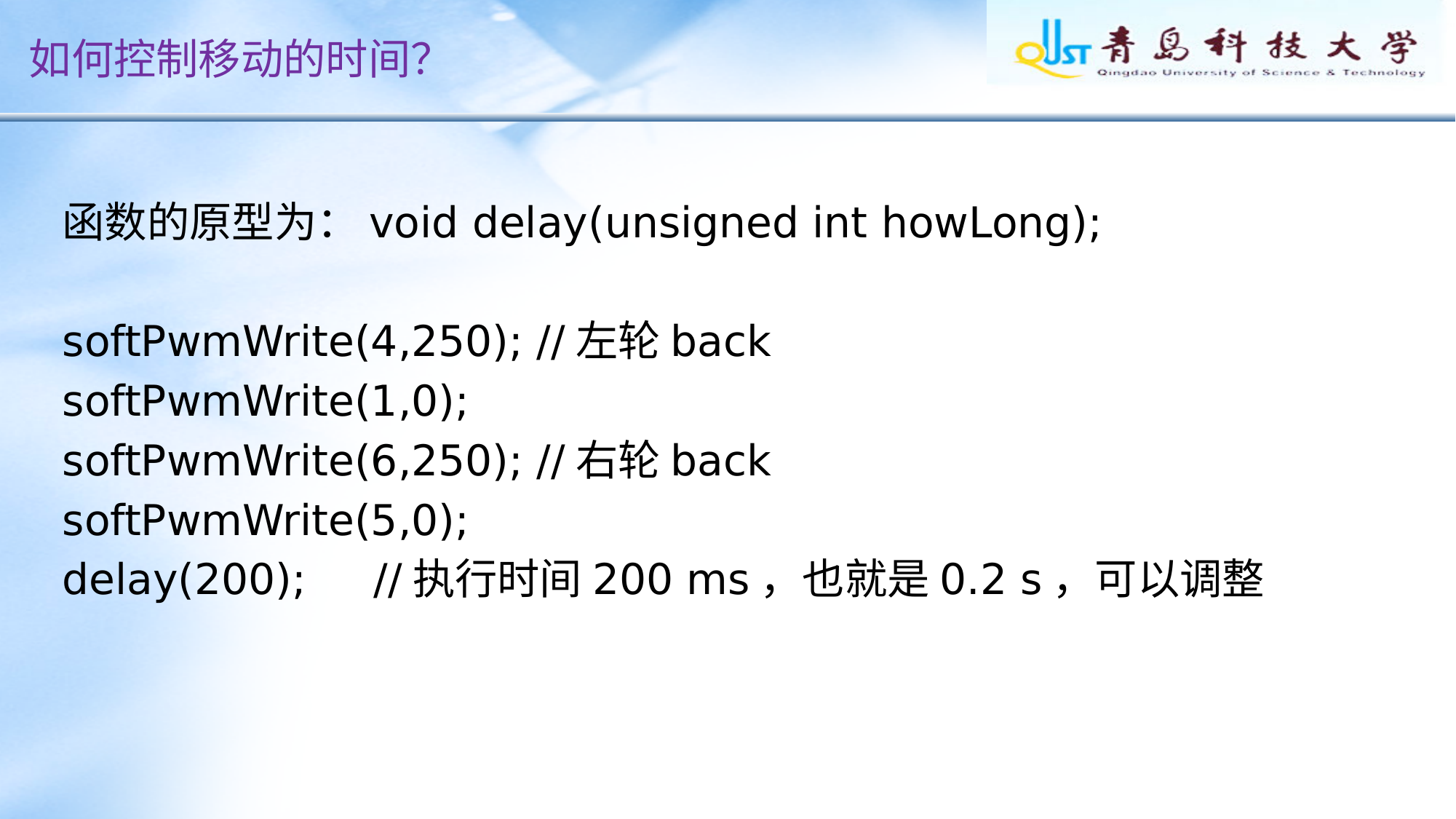

# 如何控制移动的时间？

函数的原型为：void delay(unsigned int howLong);

softPwmWrite(4,250); //左轮back
softPwmWrite(1,0);
softPwmWrite(6,250); //右轮back
softPwmWrite(5,0);
delay(200);     //执行时间200 ms，也就是0.2 s，可以调整